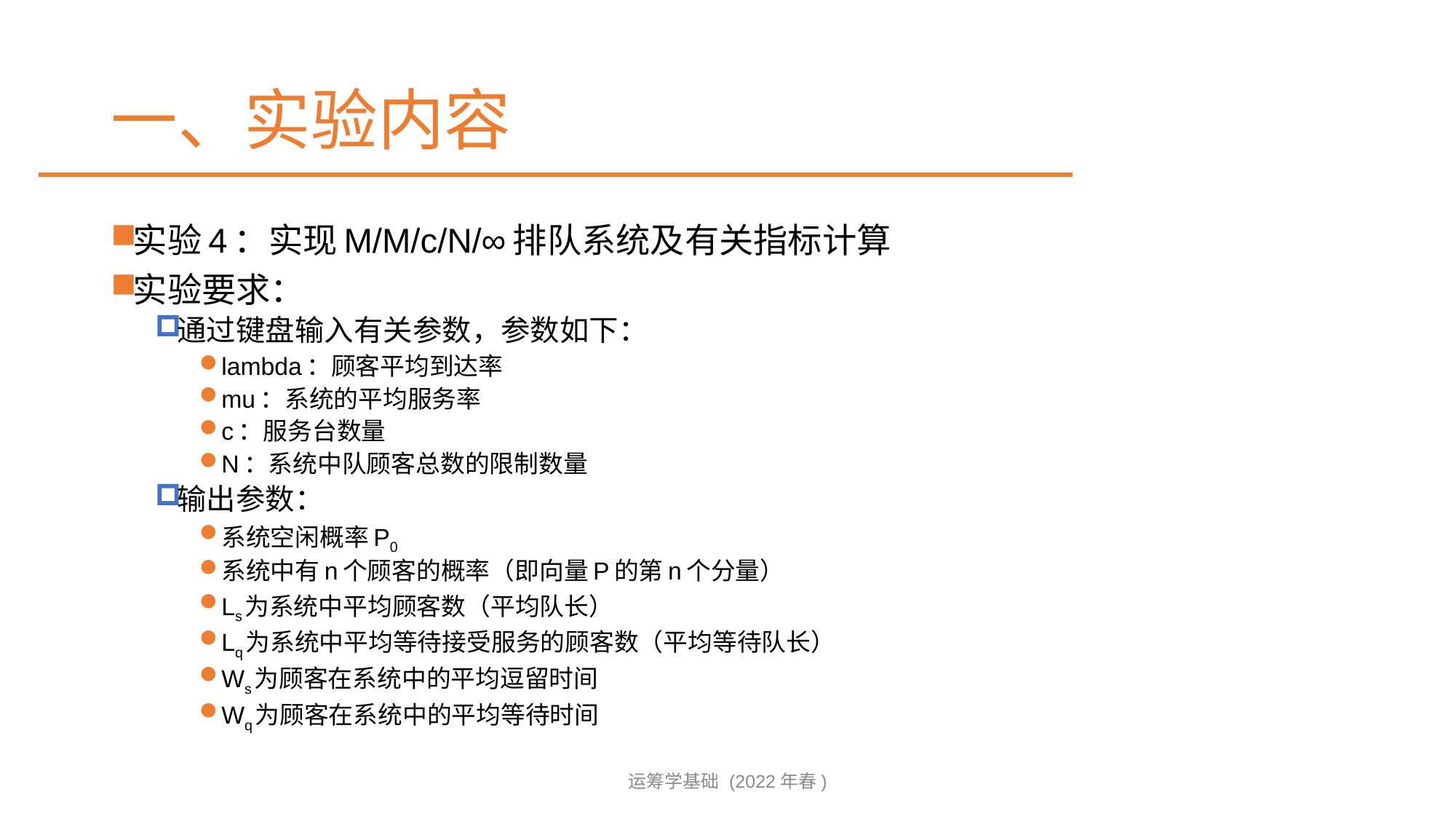

# 一、实验内容
实验4：实现M/M/c/N/∞排队系统及有关指标计算
实验要求：
通过键盘输入有关参数，参数如下：
lambda：顾客平均到达率
mu：系统的平均服务率
c：服务台数量
N：系统中队顾客总数的限制数量
输出参数：
系统空闲概率P0
系统中有n个顾客的概率（即向量P的第n个分量）
Ls为系统中平均顾客数（平均队长）
Lq为系统中平均等待接受服务的顾客数（平均等待队长）
Ws为顾客在系统中的平均逗留时间
Wq为顾客在系统中的平均等待时间

运筹学基础 (2022年春)
3